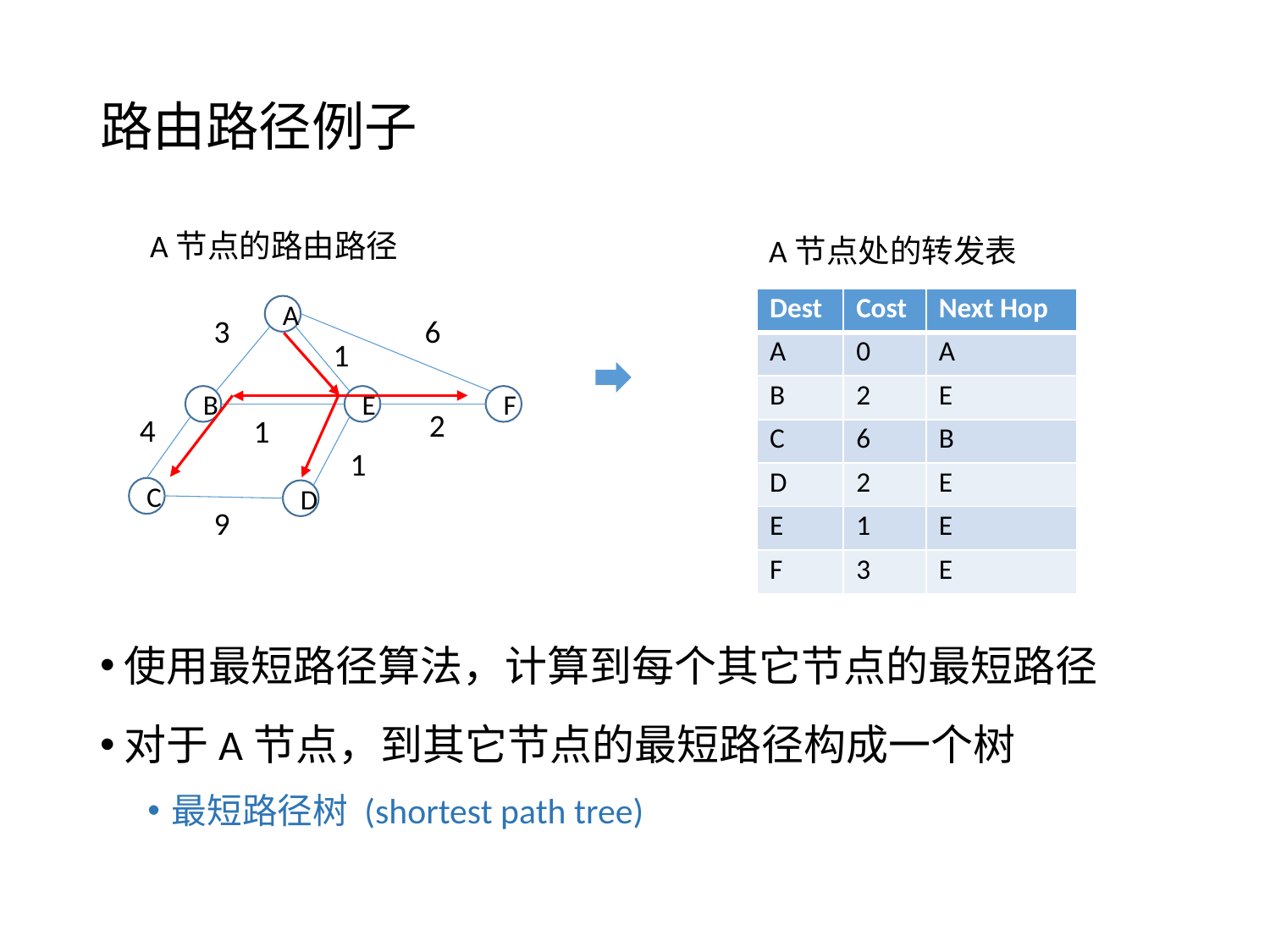

# 路由路径例子
A节点的路由路径
A节点处的转发表
| Dest | Cost | Next Hop |
| --- | --- | --- |
| A | 0 | A |
| B | 2 | E |
| C | 6 | B |
| D | 2 | E |
| E | 1 | E |
| F | 3 | E |
A
3
6
1
B
E
F
2
4
1
1
C
D
9

使用最短路径算法，计算到每个其它节点的最短路径
对于A节点，到其它节点的最短路径构成一个树
最短路径树 (shortest path tree)
5